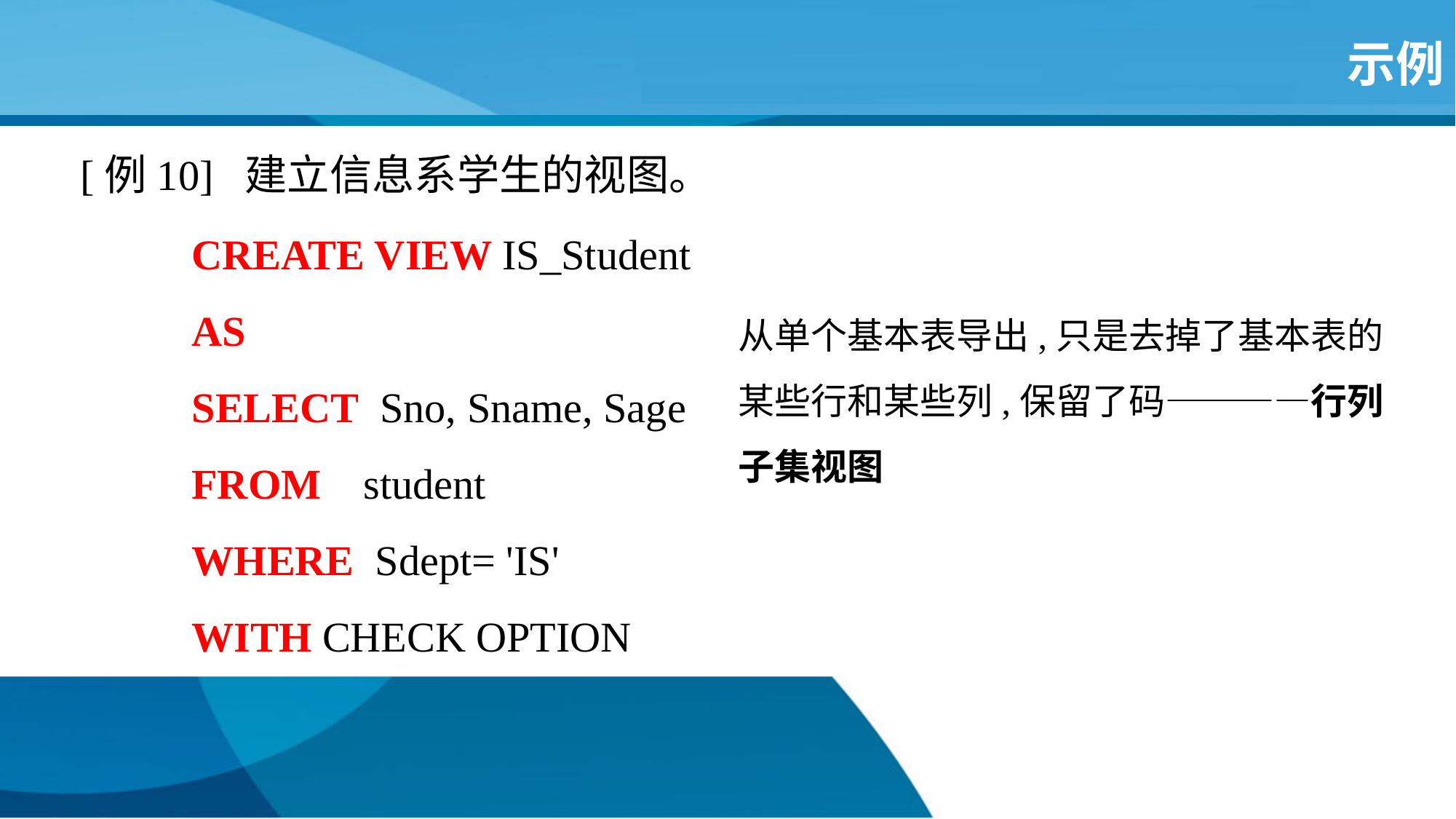

# 示例
[例10]  建立信息系学生的视图。
CREATE VIEW IS_Student
AS
SELECT  Sno, Sname, Sage
FROM    student
WHERE  Sdept= 'IS'
WITH CHECK OPTION
从单个基本表导出,只是去掉了基本表的某些行和某些列,保留了码————行列子集视图